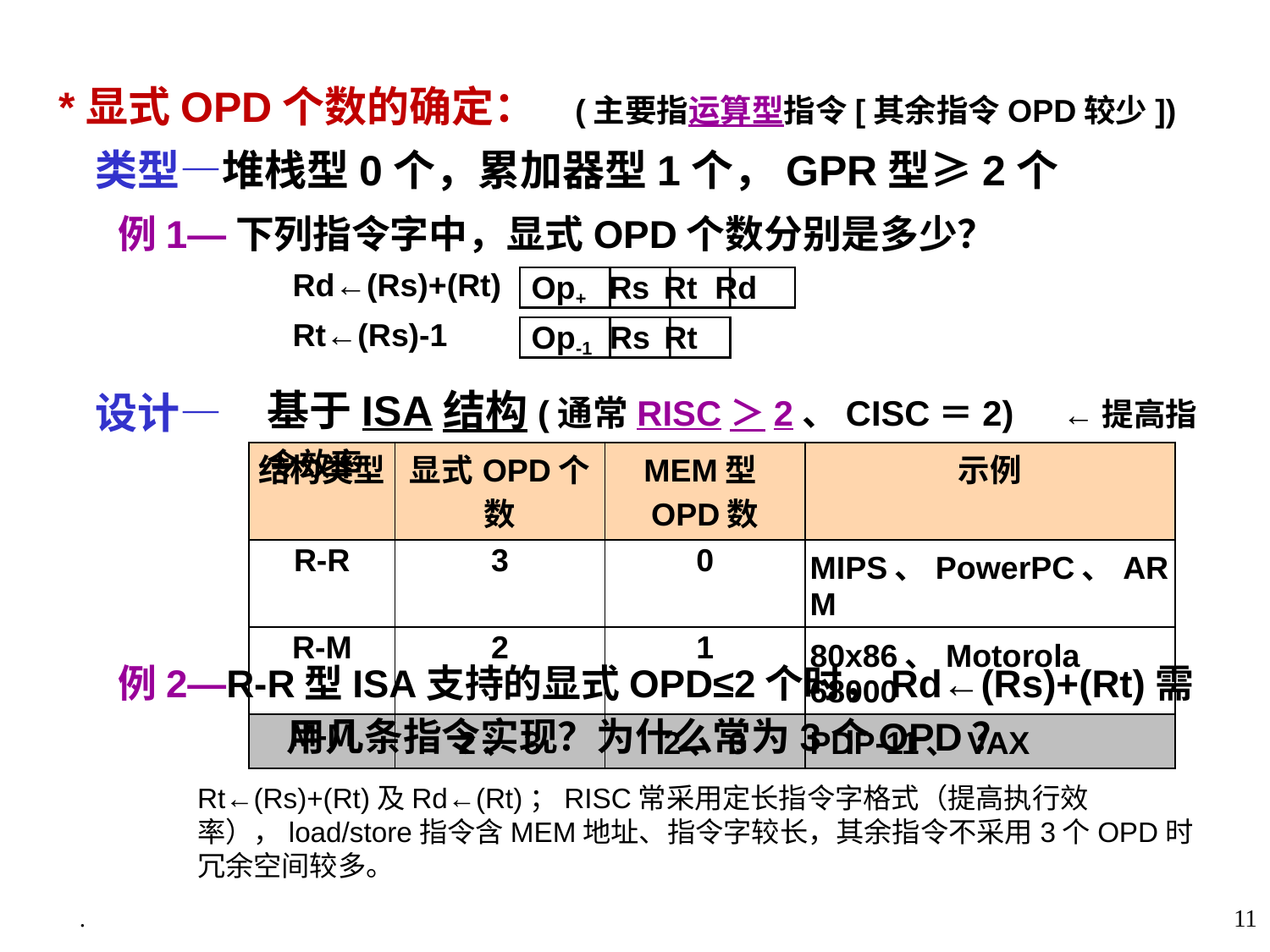

*显式OPD个数的确定：   (主要指运算型指令[其余指令OPD较少])
    类型—堆栈型0个，累加器型1个，GPR型≥2个

    设计—
        例1—下列指令字中，显式OPD个数分别是多少？
Rd←(Rs)+(Rt)
 Op+   Rs  Rt  Rd

Rt←(Rs)-1
 Op-1  Rs  Rt

基于ISA结构(通常RISC＞2、CISC＝2)     ←提高指令效率
| 结构类型 | 显式OPD个数 | MEM型OPD数 | 示例 |
| --- | --- | --- | --- |
| R-R | 3 | 0 | MIPS、PowerPC、ARM |
| R-M | 2 | 1 | 80x86、Motorola 68000 |
| M-M | 2、3 | 2、3 | PDP-11、VAX |
        例2—R-R型ISA支持的显式OPD≤2个时，Rd←(Rs)+(Rt)需用几条指令实现？为什么常为3个OPD？
Rt←(Rs)+(Rt)及Rd←(Rt)；RISC常采用定长指令字格式（提高执行效率），load/store指令含MEM地址、指令字较长，其余指令不采用3个OPD时冗余空间较多。
.
11